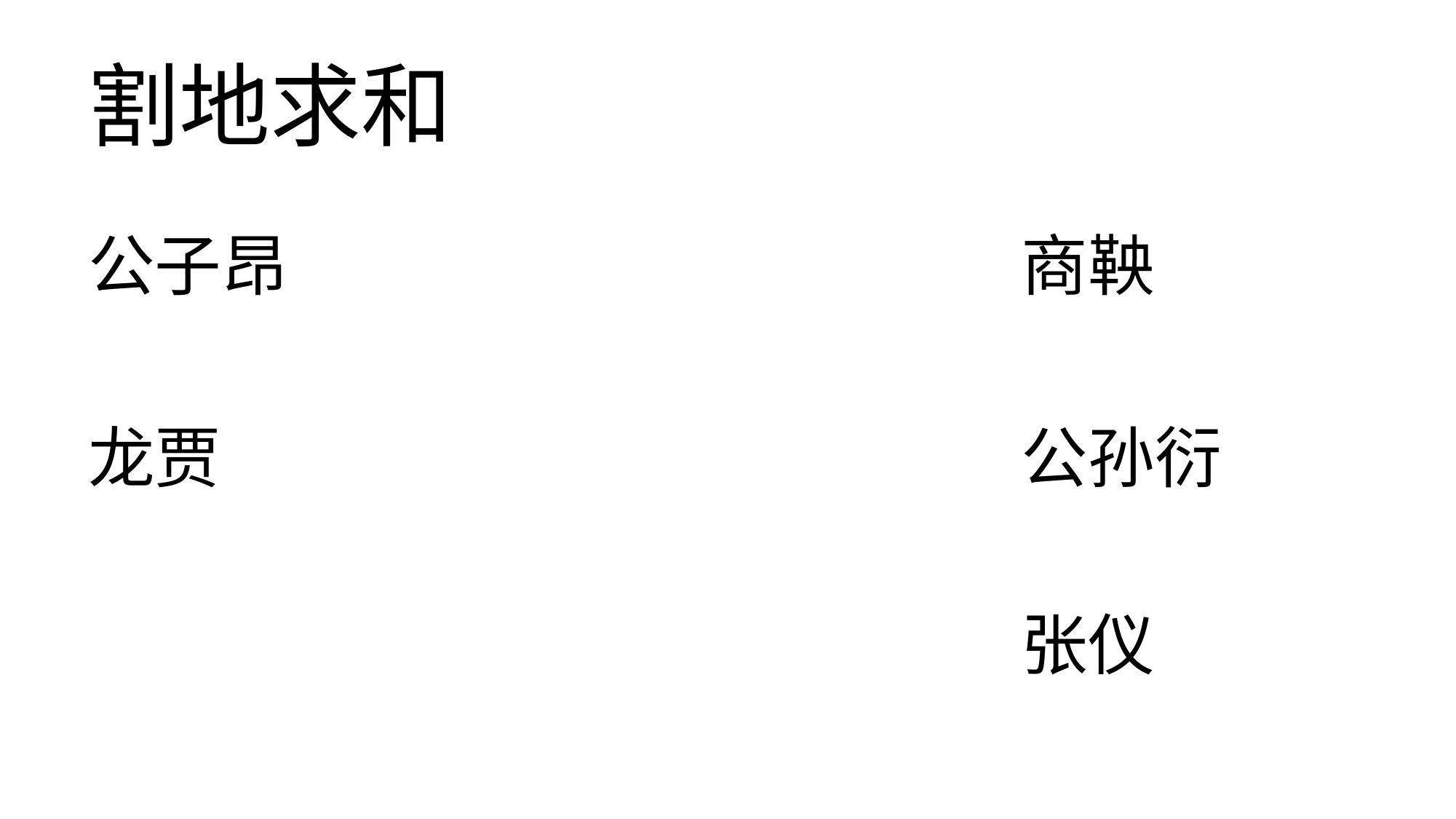

# 割地求和
公子昂
商鞅
龙贾
公孙衍
张仪